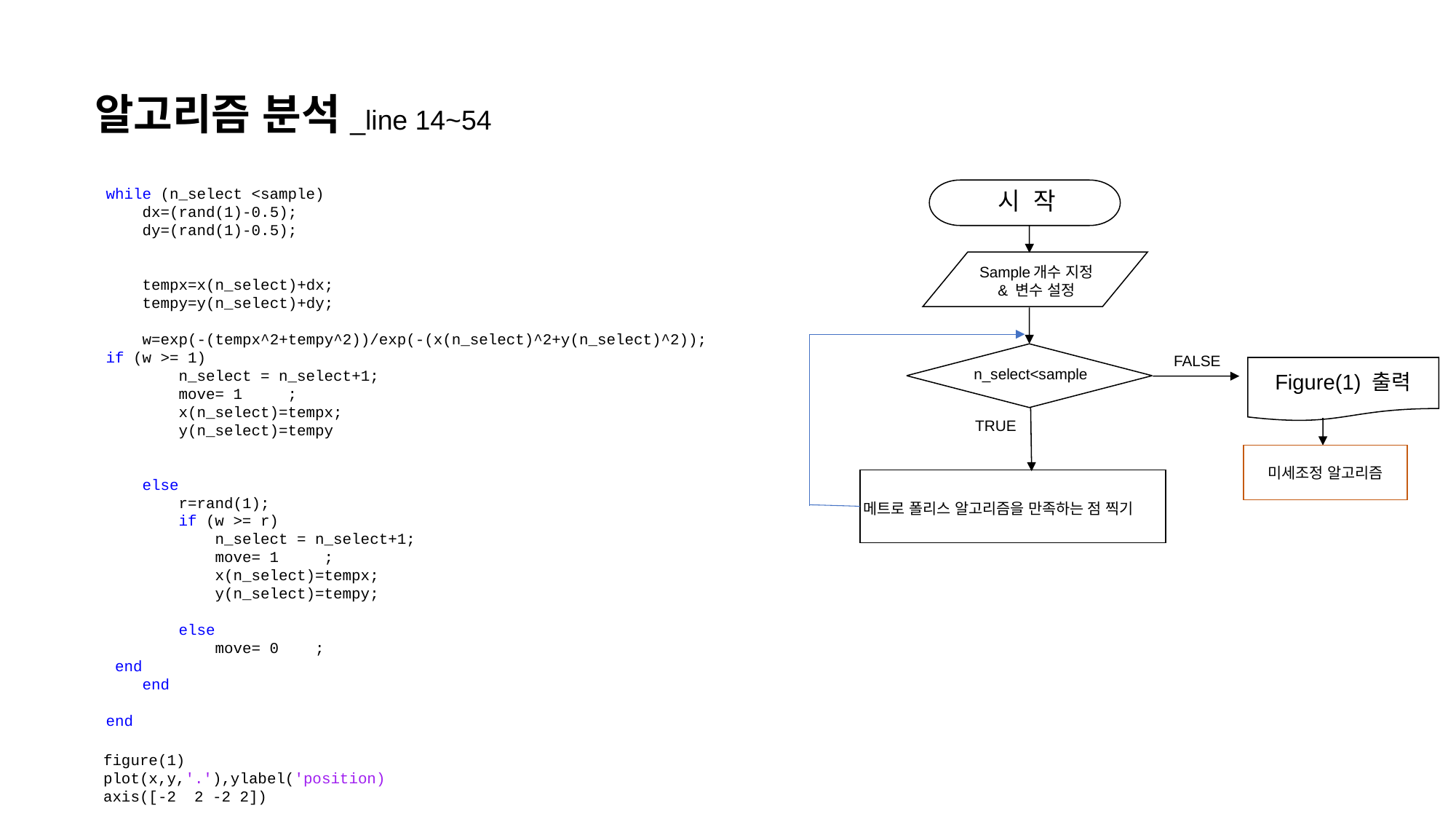

# 알고리즘 분석_line 14~54
while (n_select <sample)
    dx=(rand(1)-0.5);
    dy=(rand(1)-0.5);

    tempx=x(n_select)+dx;
    tempy=y(n_select)+dy;

    w=exp(-(tempx^2+tempy^2))/exp(-(x(n_select)^2+y(n_select)^2));
if (w >= 1)
        n_select = n_select+1;
        move= 1     ;
        x(n_select)=tempx;
        y(n_select)=tempy

    else
        r=rand(1);
        if (w >= r)
            n_select = n_select+1;
            move= 1     ;
            x(n_select)=tempx;
            y(n_select)=tempy;

        else
            move= 0    ;
 end
    end

end
figure(1)
plot(x,y,'.'),ylabel('position)
axis([-2  2 -2 2])

시  작

Sample개수 지정
& 변수 설정

FALSE

n_select<sample
Figure(1) 출력

TRUE

미세조정 알고리즘

메트로 폴리스 알고리즘을 만족하는 점 찍기